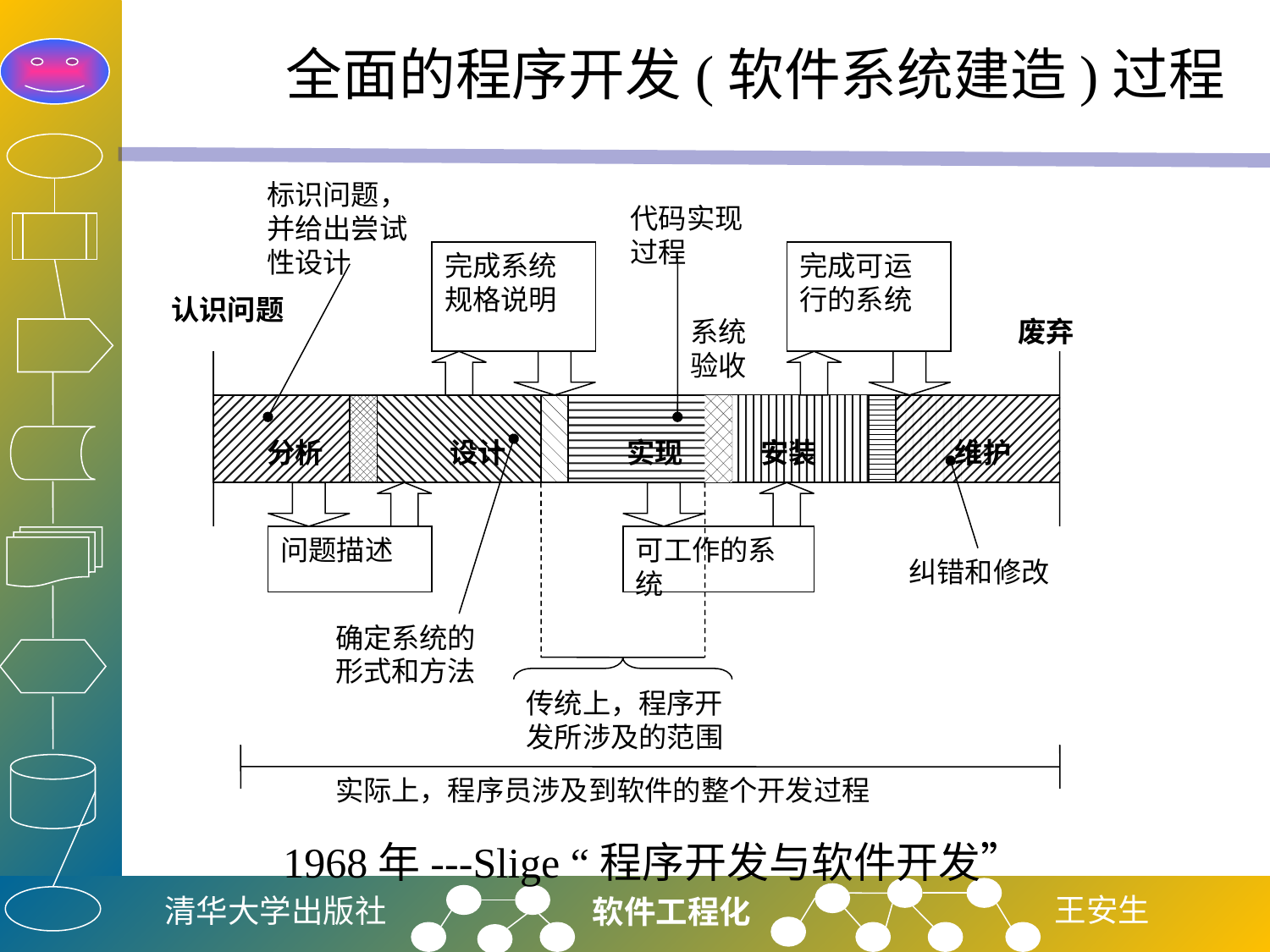

# 全面的程序开发(软件系统建造)过程
标识问题，并给出尝试性设计

代码实现过程
完成系统规格说明
完成可运行的系统

认识问题
系统
验收
废弃

    安装

分析

设计

实现

维护

问题描述
可工作的系统
纠错和修改

确定系统的
形式和方法

传统上，程序开发所涉及的范围

实际上，程序员涉及到软件的整个开发过程
1968年---Slige “程序开发与软件开发”